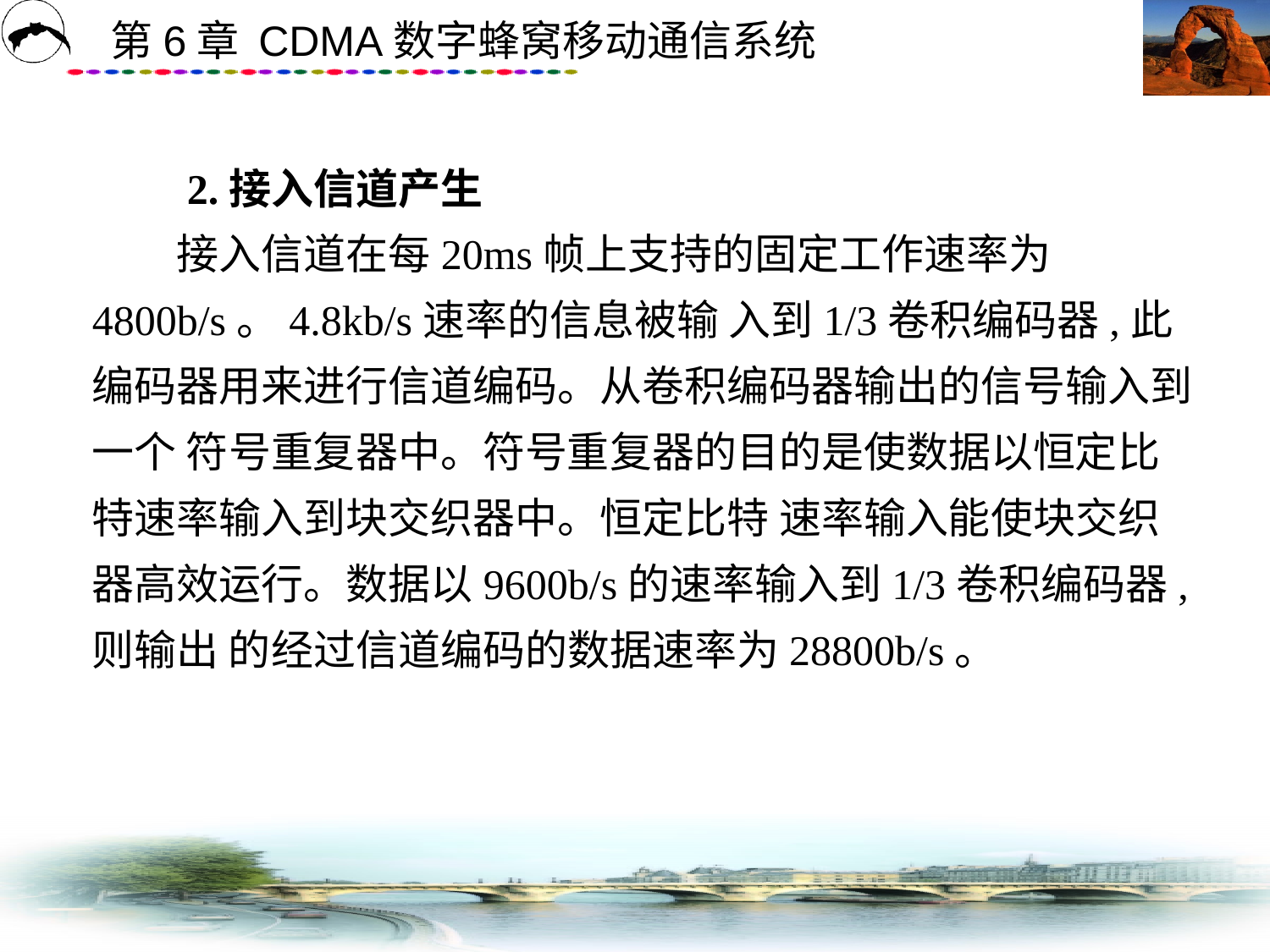

# 2.接入信道产生 　　接入信道在每20ms帧上支持的固定工作速率为4800b/s。4.8kb/s速率的信息被输 入到1/3卷积编码器,此编码器用来进行信道编码。从卷积编码器输出的信号输入到一个 符号重复器中。符号重复器的目的是使数据以恒定比特速率输入到块交织器中。恒定比特 速率输入能使块交织器高效运行。数据以9600b/s的速率输入到1/3卷积编码器,则输出 的经过信道编码的数据速率为28800b/s。